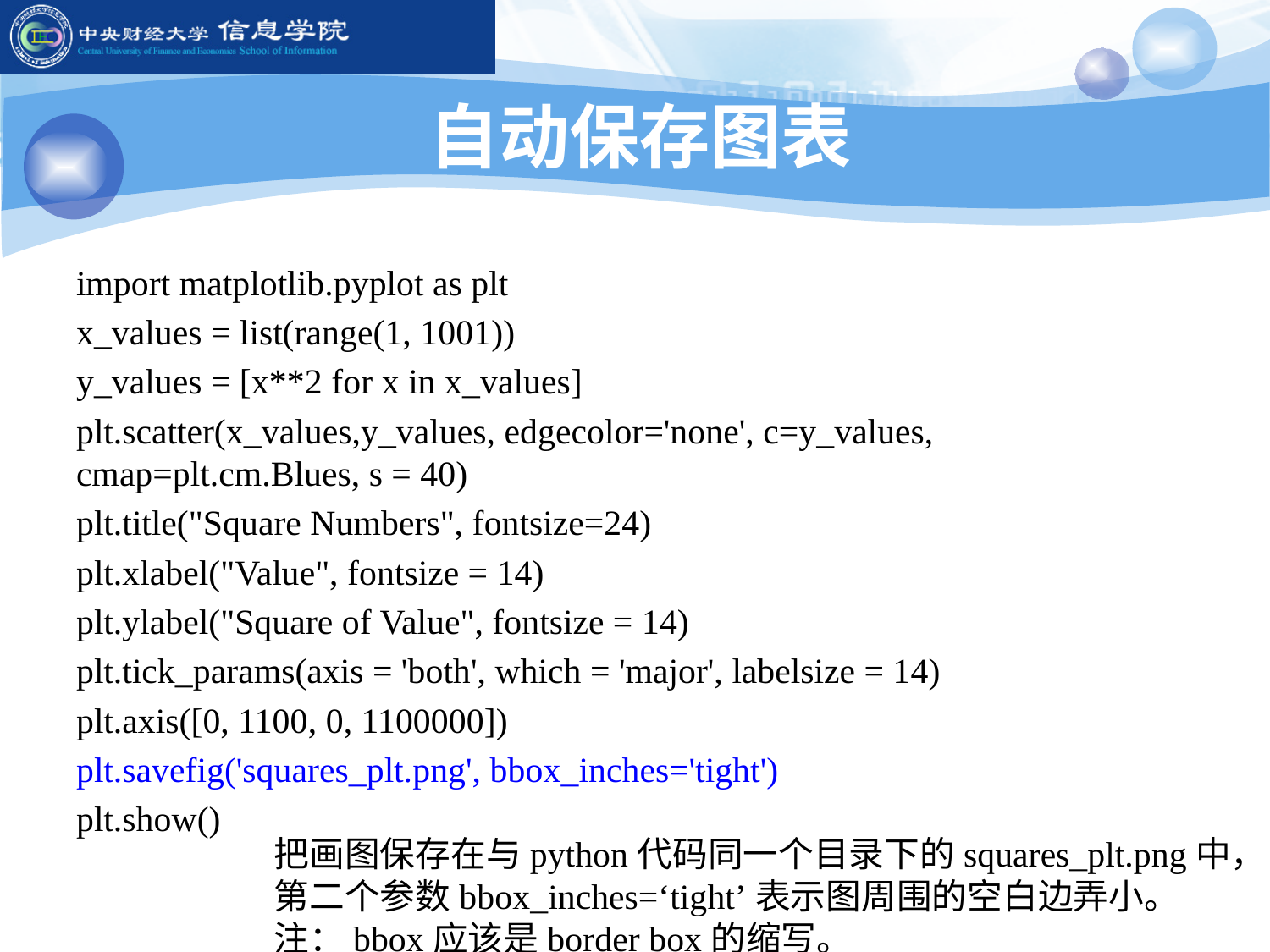

# 自动保存图表
import matplotlib.pyplot as plt
x_values = list(range(1, 1001))
y_values = [x**2 for x in x_values]
plt.scatter(x_values,y_values, edgecolor='none', c=y_values, cmap=plt.cm.Blues, s = 40)
plt.title("Square Numbers", fontsize=24)
plt.xlabel("Value", fontsize = 14)
plt.ylabel("Square of Value", fontsize = 14)
plt.tick_params(axis = 'both', which = 'major', labelsize = 14)
plt.axis([0, 1100, 0, 1100000])
plt.savefig('squares_plt.png', bbox_inches='tight')
plt.show()
把画图保存在与python代码同一个目录下的squares_plt.png中，
第二个参数bbox_inches=‘tight’表示图周围的空白边弄小。
注：bbox应该是border box的缩写。